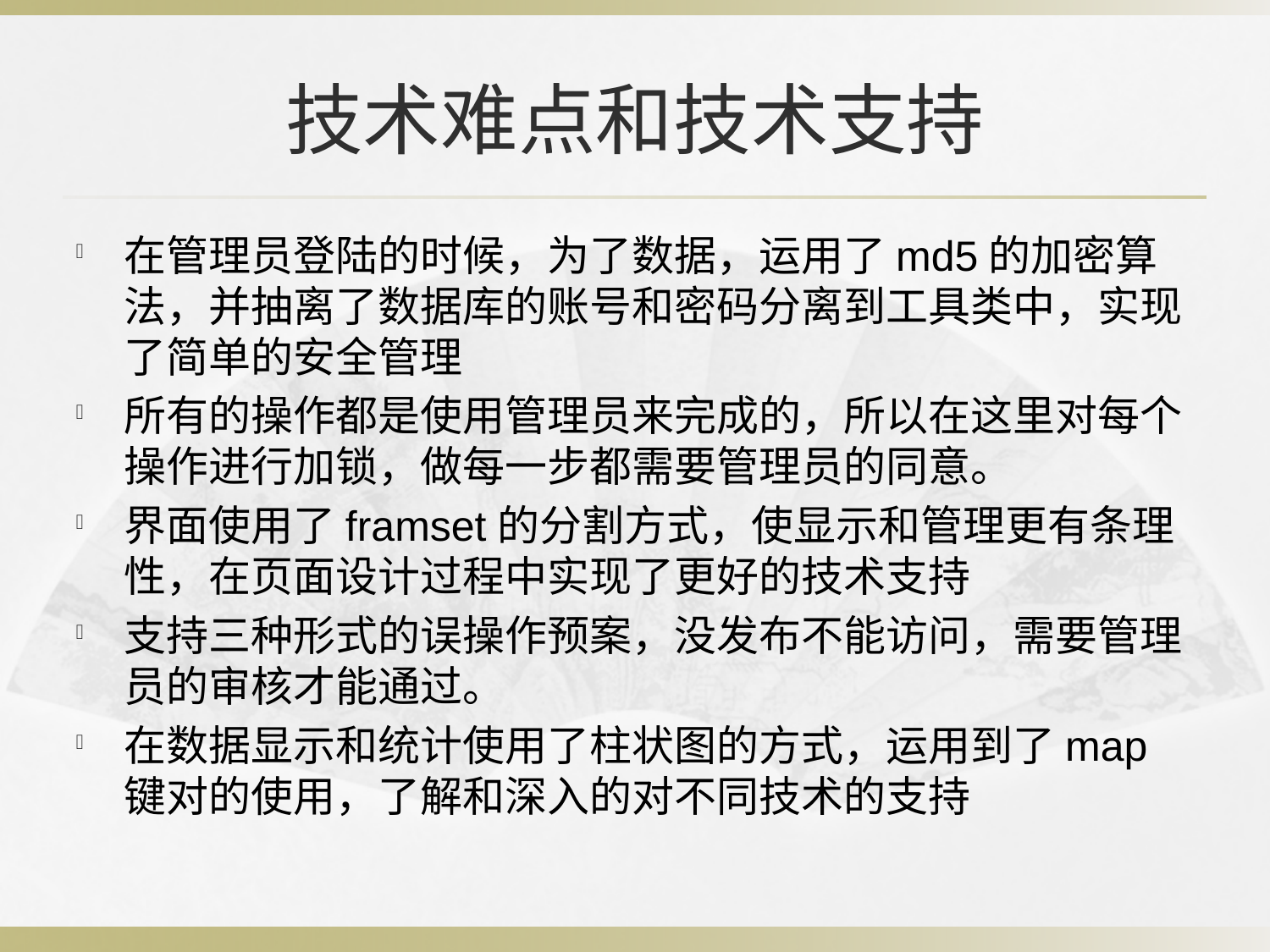

# 技术难点和技术支持
在管理员登陆的时候，为了数据，运用了md5的加密算法，并抽离了数据库的账号和密码分离到工具类中，实现了简单的安全管理
所有的操作都是使用管理员来完成的，所以在这里对每个操作进行加锁，做每一步都需要管理员的同意。
界面使用了framset的分割方式，使显示和管理更有条理性，在页面设计过程中实现了更好的技术支持
支持三种形式的误操作预案，没发布不能访问，需要管理员的审核才能通过。
在数据显示和统计使用了柱状图的方式，运用到了map键对的使用，了解和深入的对不同技术的支持